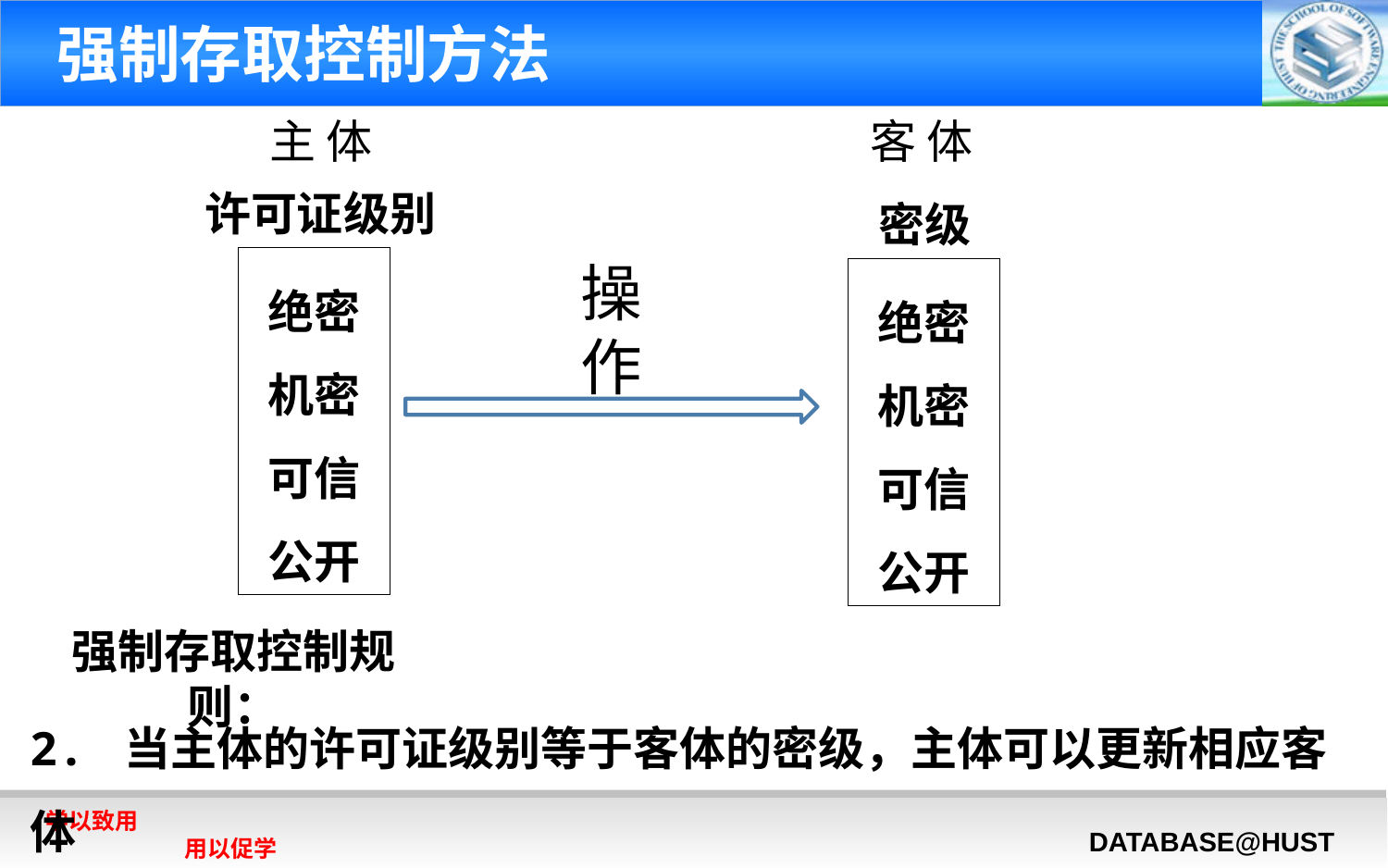

# 强制存取控制方法
主 体
客 体
许可证级别
密级
绝密
机密
可信
公开
操作
绝密
机密
可信
公开

强制存取控制规则：
2. 当主体的许可证级别等于客体的密级，主体可以更新相应客体